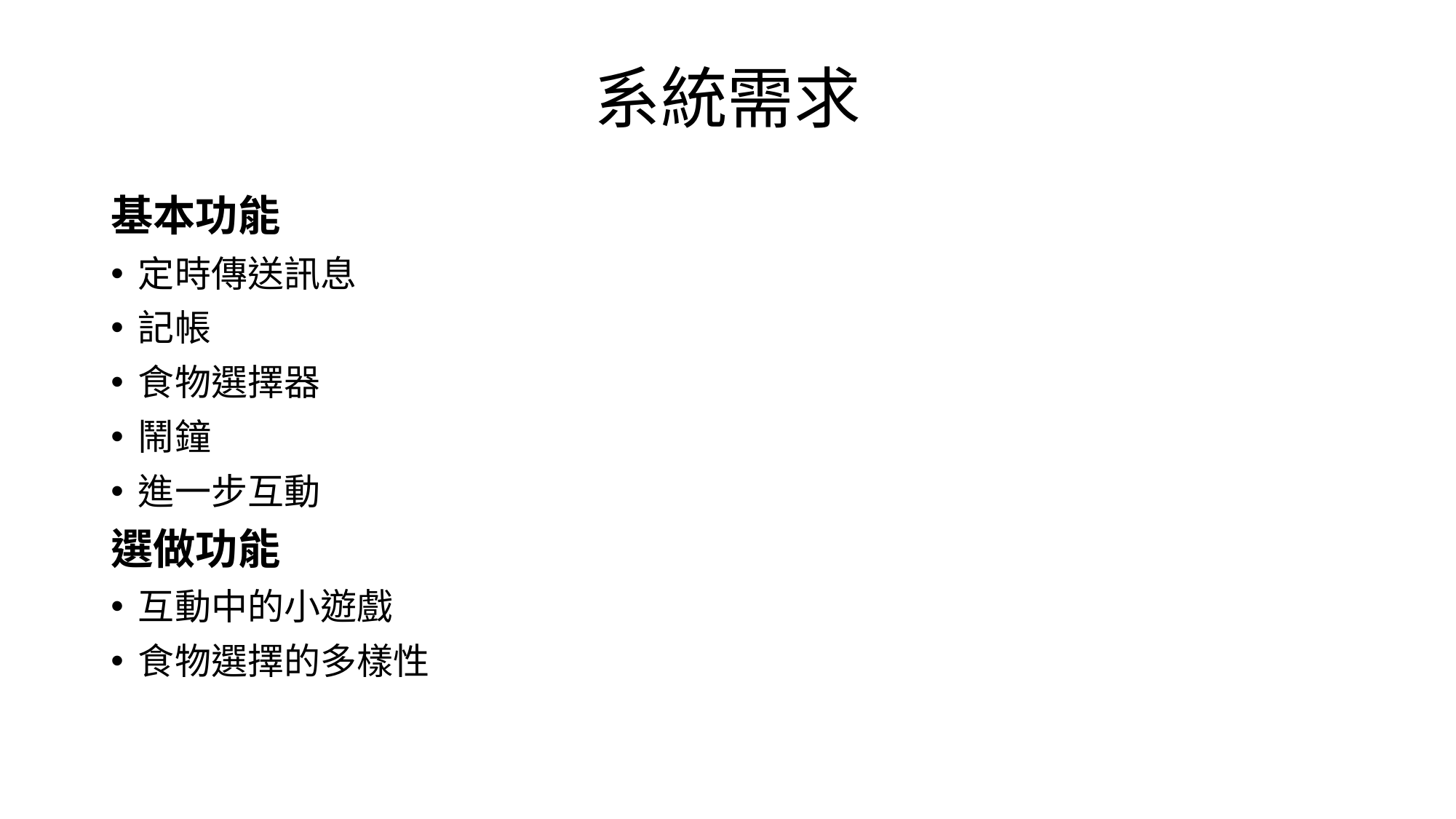

# 系統需求
基本功能
定時傳送訊息
記帳
食物選擇器
鬧鐘
進一步互動
選做功能
互動中的小遊戲
食物選擇的多樣性